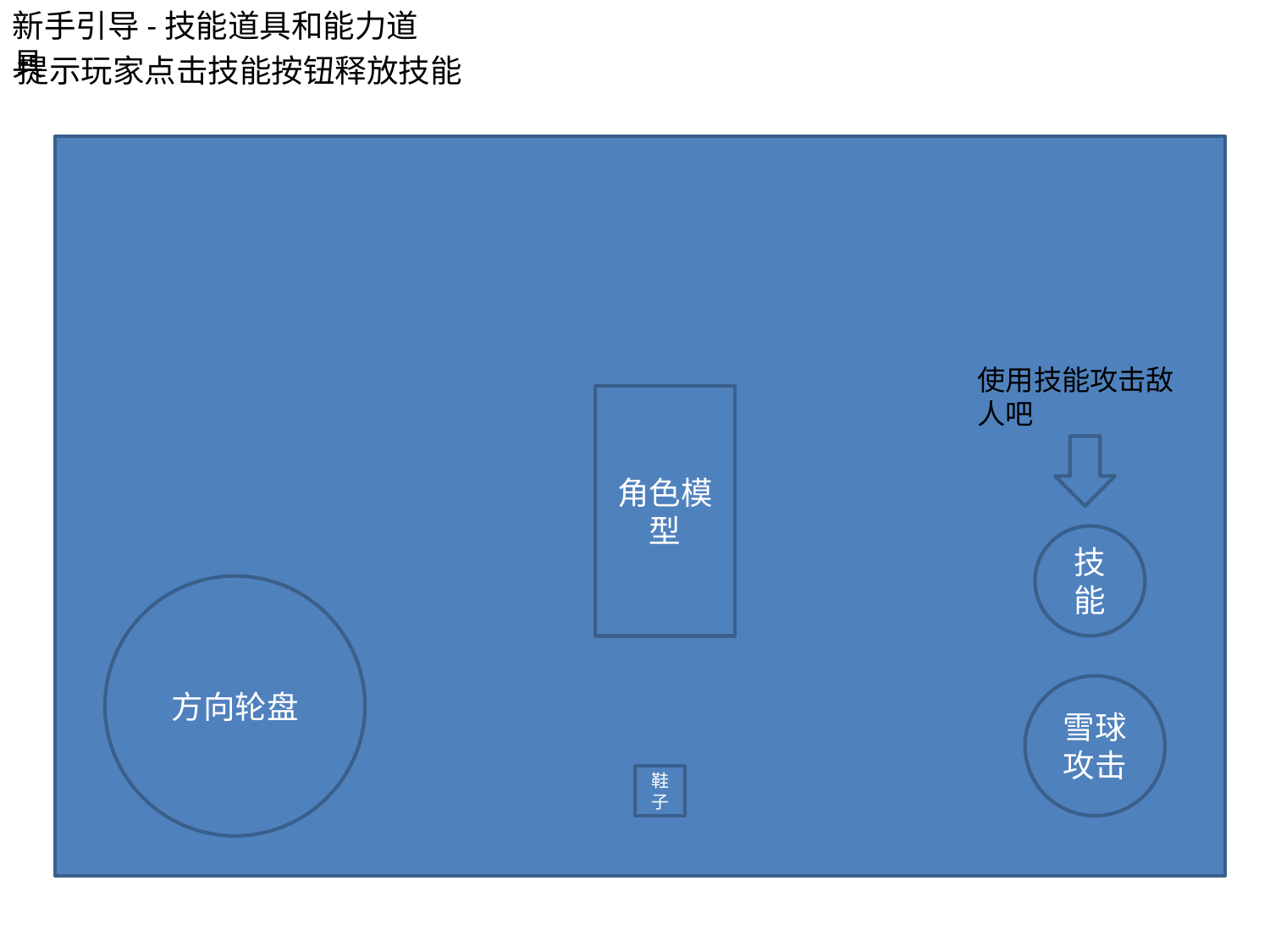

新手引导-技能道具和能力道具
提示玩家点击技能按钮释放技能

使用技能攻击敌人吧
角色模型

技能
方向轮盘
雪球攻击
鞋子